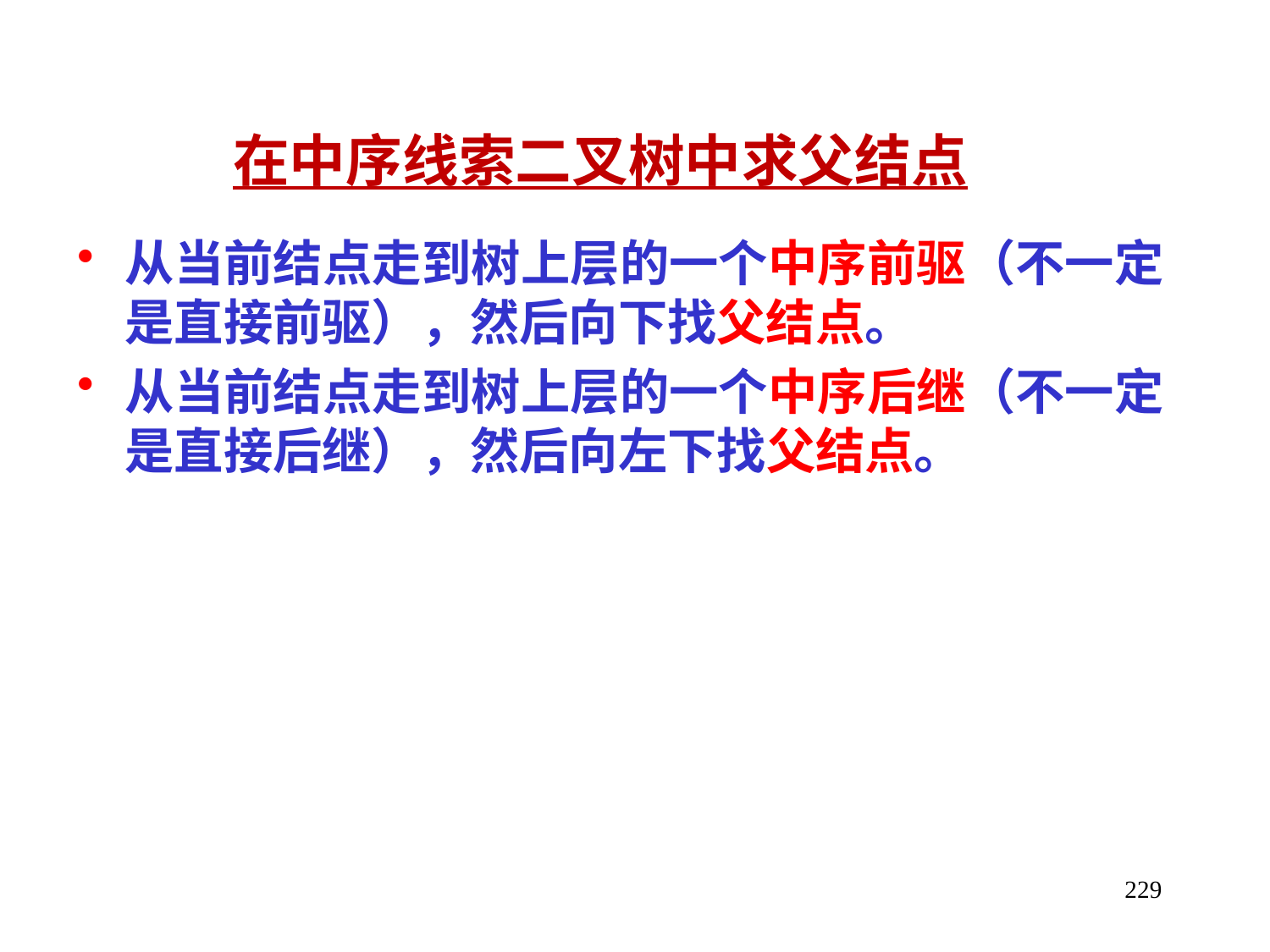

在中序线索二叉树中求父结点
从当前结点走到树上层的一个中序前驱（不一定是直接前驱），然后向下找父结点。
从当前结点走到树上层的一个中序后继（不一定是直接后继），然后向左下找父结点。
229